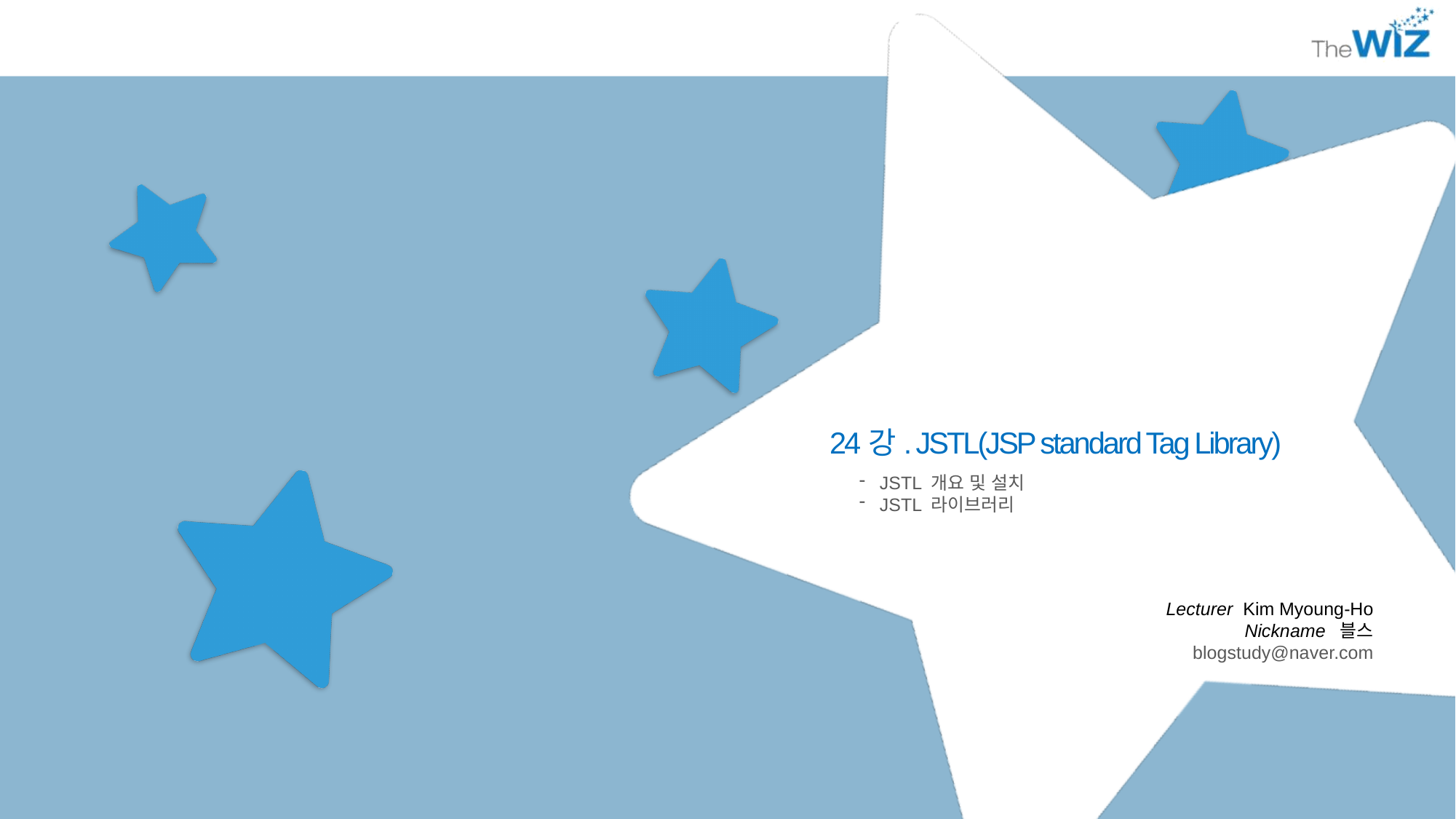

24강. JSTL(JSP standard Tag Library)
JSTL 개요 및 설치
JSTL 라이브러리
Lecturer  Kim Myoung-Ho
Nickname  블스
blogstudy@naver.com